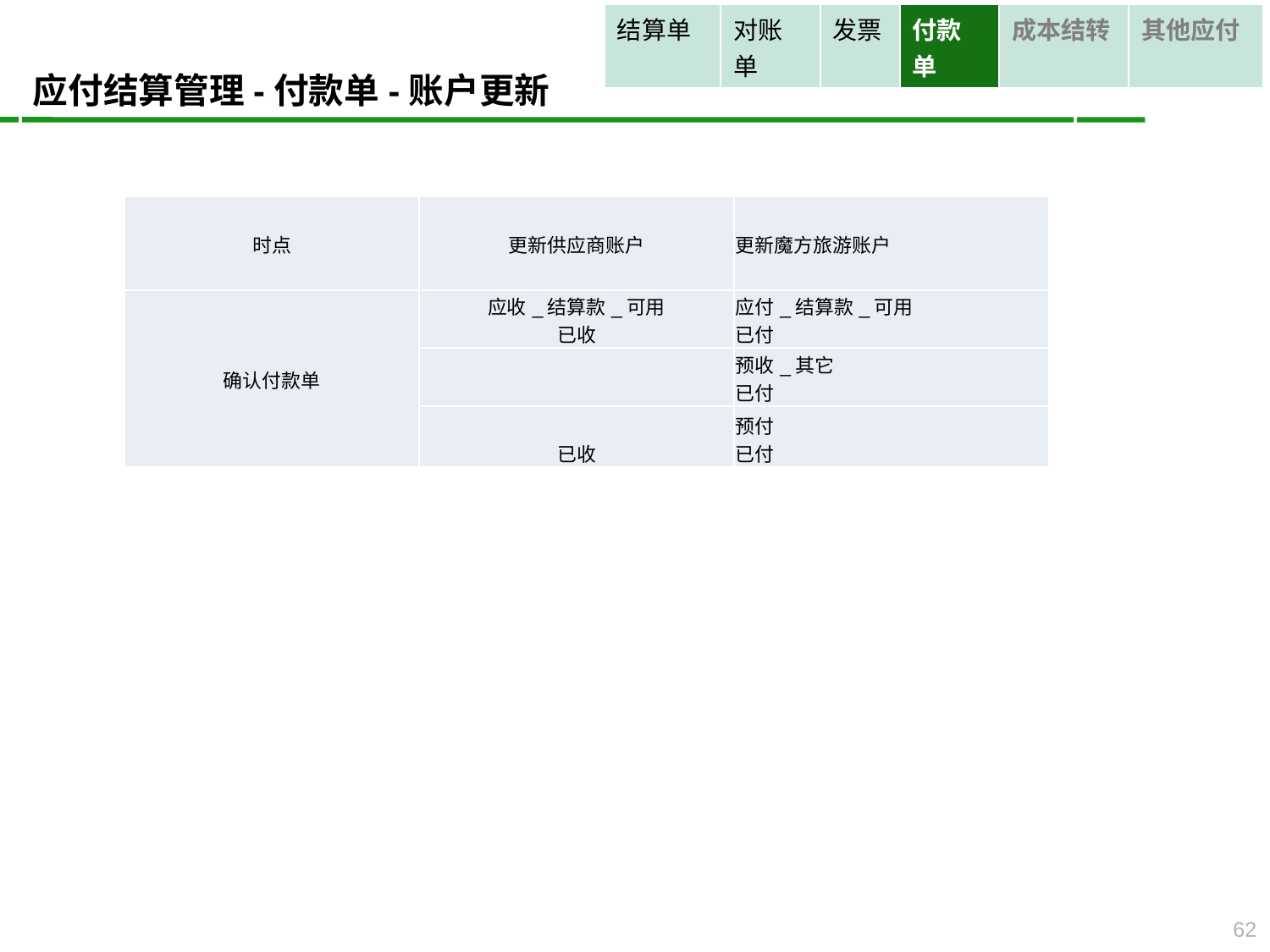

| 结算单 | 对账单 | 发票 | 付款单 | 成本结转 | 其他应付 |
| --- | --- | --- | --- | --- | --- |
应付结算管理-付款单-账户更新
| 时点 | 更新供应商账户 | 更新魔方旅游账户 |
| --- | --- | --- |
| 确认付款单 | 应收\_结算款\_可用 已收 | 应付\_结算款\_可用 已付 |
|  |  | 预收\_其它 已付 |
|  | 已收 | 预付 已付 |
62